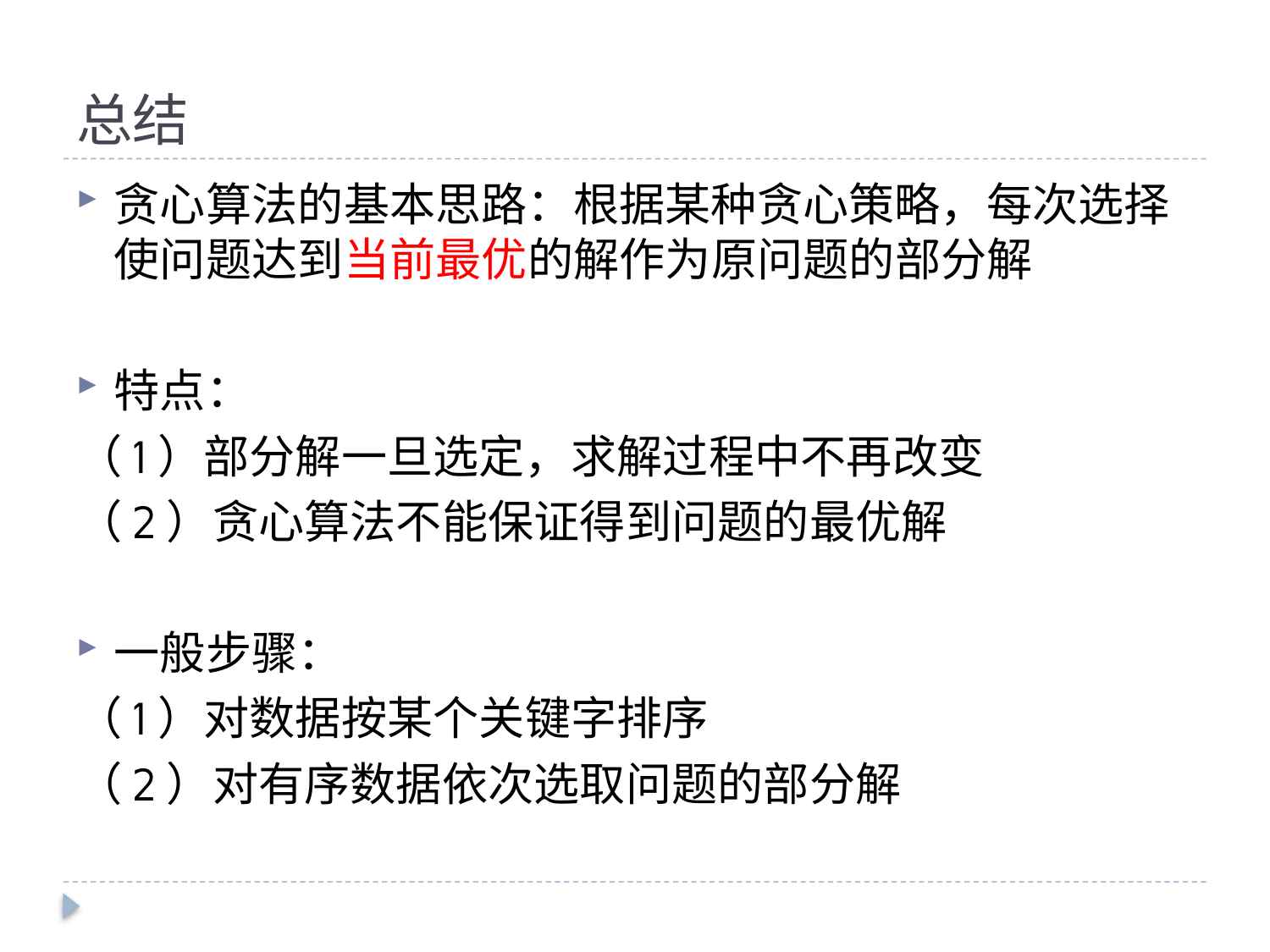

# 总结
贪心算法的基本思路：根据某种贪心策略，每次选择使问题达到当前最优的解作为原问题的部分解

特点：
（1）部分解一旦选定，求解过程中不再改变
（2）贪心算法不能保证得到问题的最优解

一般步骤：
（1）对数据按某个关键字排序
（2）对有序数据依次选取问题的部分解